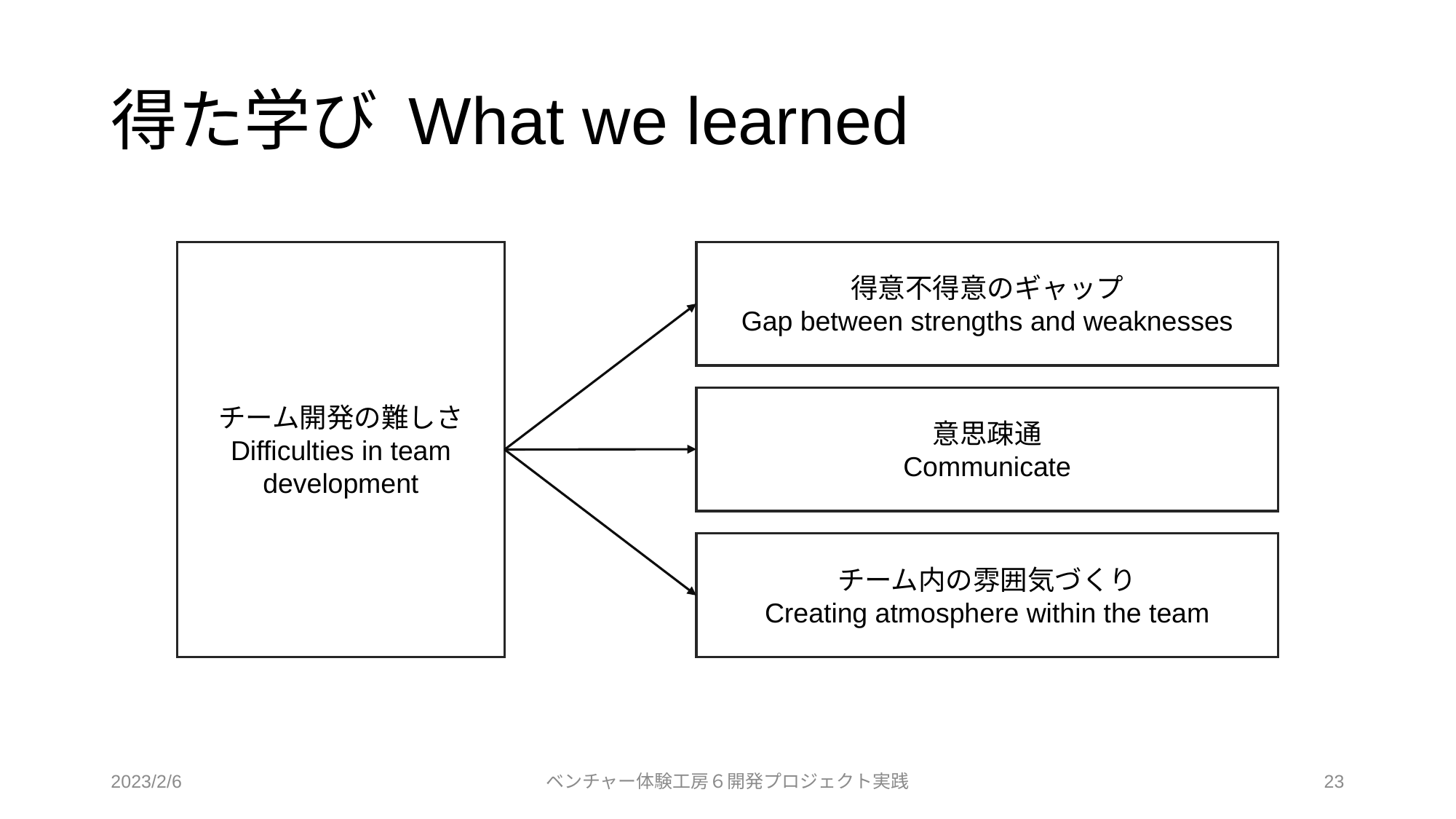

# 得た学び What we learned
チーム開発の難しさ
Difficulties in team development
得意不得意のギャップ
Gap between strengths and weaknesses​
意思疎通
Communicate
チーム内の雰囲気づくり
Creating atmosphere within the team​
2023/2/6
ベンチャー体験工房６開発プロジェクト実践
23